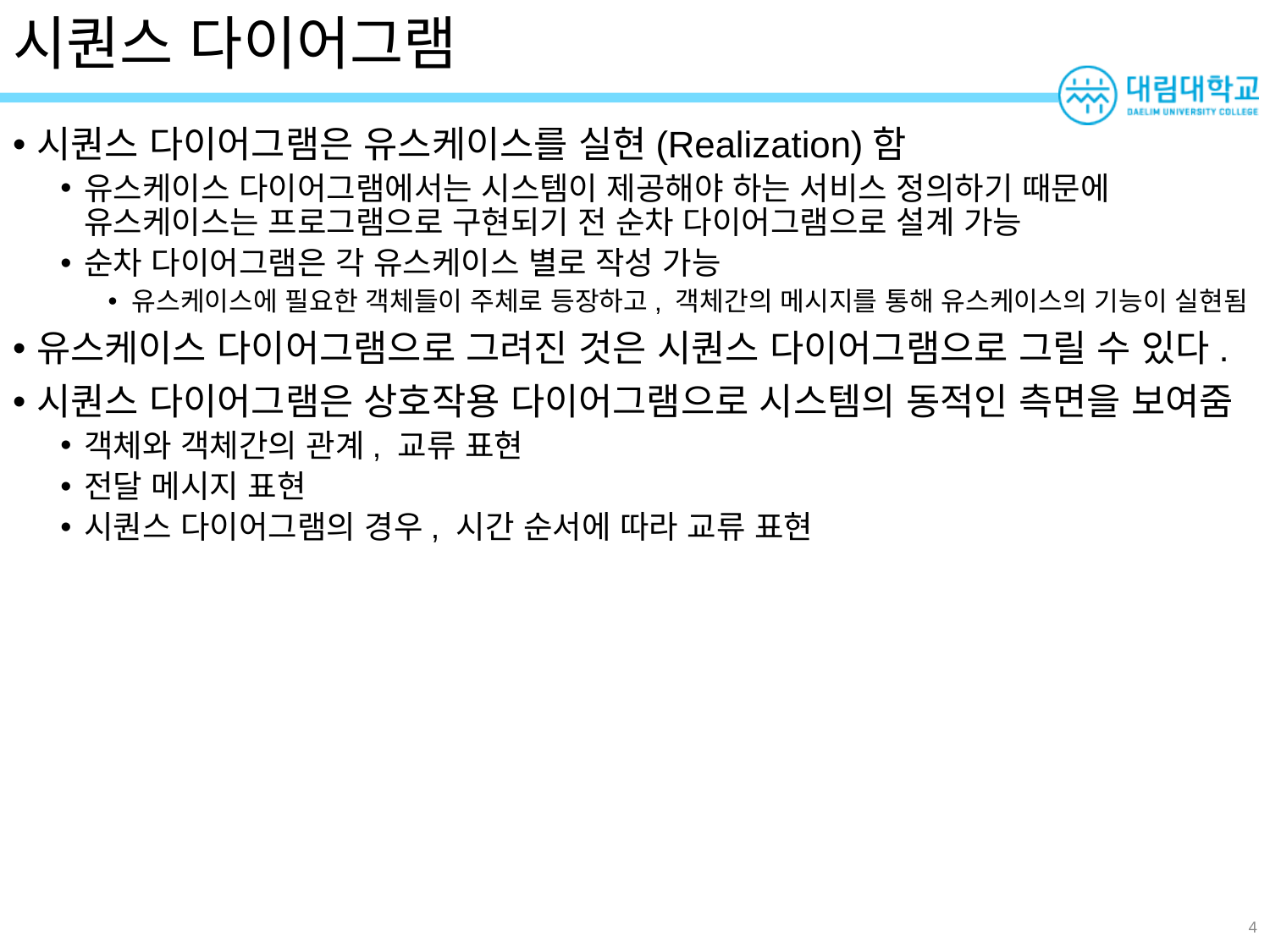

# 시퀀스 다이어그램
시퀀스 다이어그램은 유스케이스를 실현(Realization)함
유스케이스 다이어그램에서는 시스템이 제공해야 하는 서비스 정의하기 때문에 유스케이스는 프로그램으로 구현되기 전 순차 다이어그램으로 설계 가능
순차 다이어그램은 각 유스케이스 별로 작성 가능
유스케이스에 필요한 객체들이 주체로 등장하고, 객체간의 메시지를 통해 유스케이스의 기능이 실현됨
유스케이스 다이어그램으로 그려진 것은 시퀀스 다이어그램으로 그릴 수 있다.
시퀀스 다이어그램은 상호작용 다이어그램으로 시스템의 동적인 측면을 보여줌
객체와 객체간의 관계, 교류 표현
전달 메시지 표현
시퀀스 다이어그램의 경우, 시간 순서에 따라 교류 표현

4